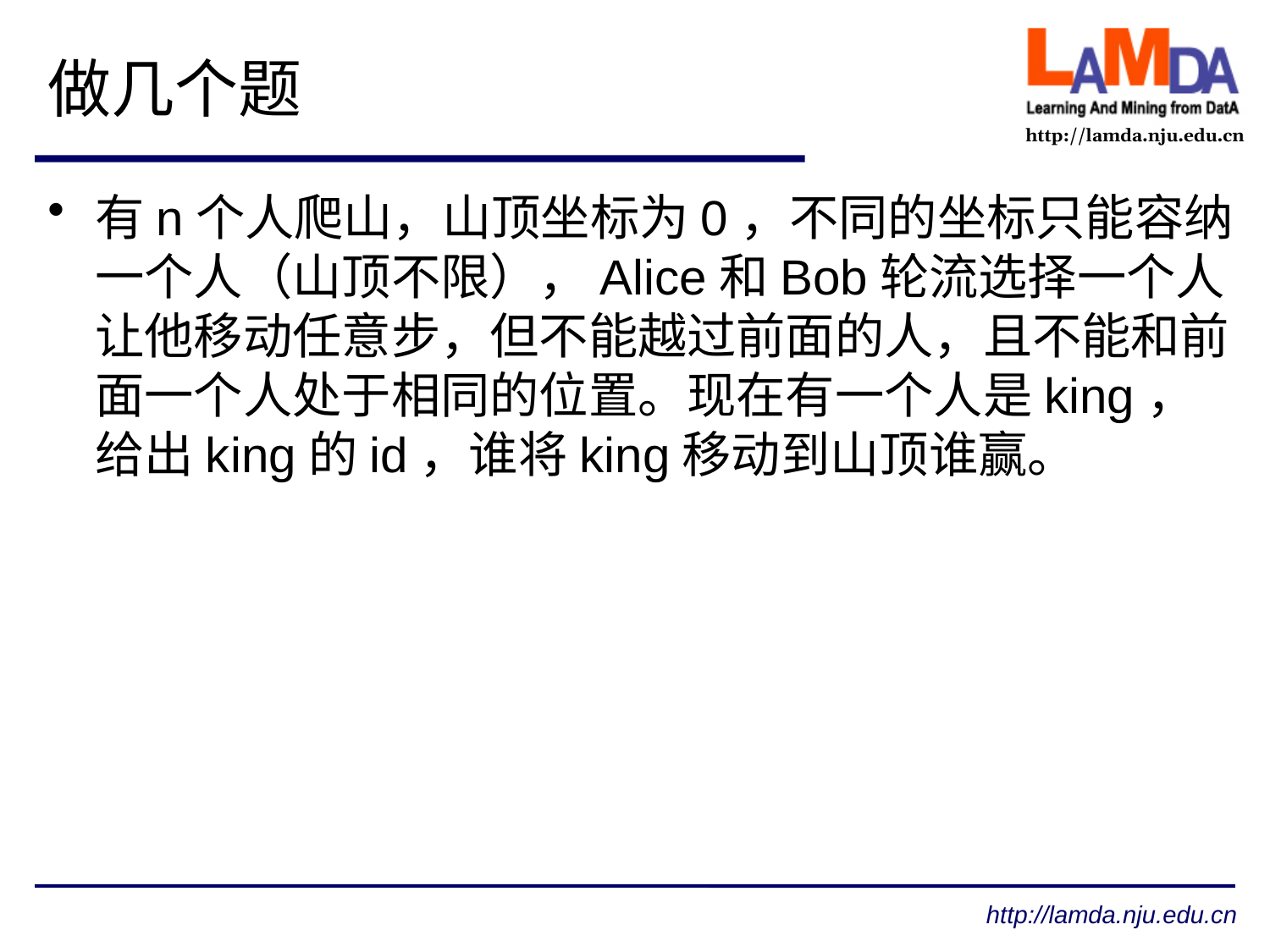

# 做几个题
有n个人爬山，山顶坐标为0，不同的坐标只能容纳一个人（山顶不限），Alice和Bob轮流选择一个人让他移动任意步，但不能越过前面的人，且不能和前面一个人处于相同的位置。现在有一个人是king，给出king的id，谁将king移动到山顶谁赢。